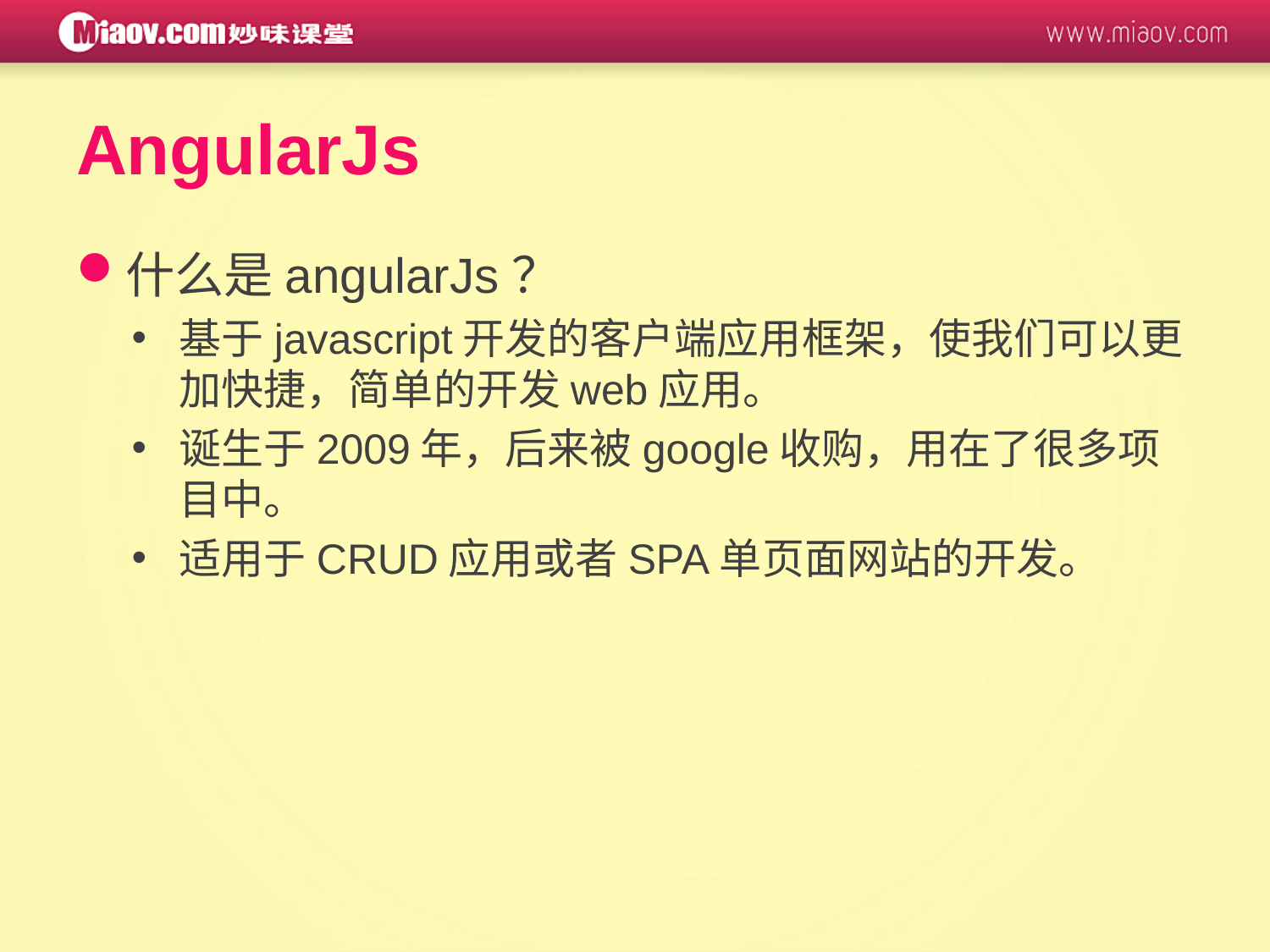

# AngularJs
什么是angularJs？
基于javascript开发的客户端应用框架，使我们可以更加快捷，简单的开发web应用。
诞生于2009年，后来被google收购，用在了很多项目中。
适用于CRUD应用或者SPA单页面网站的开发。